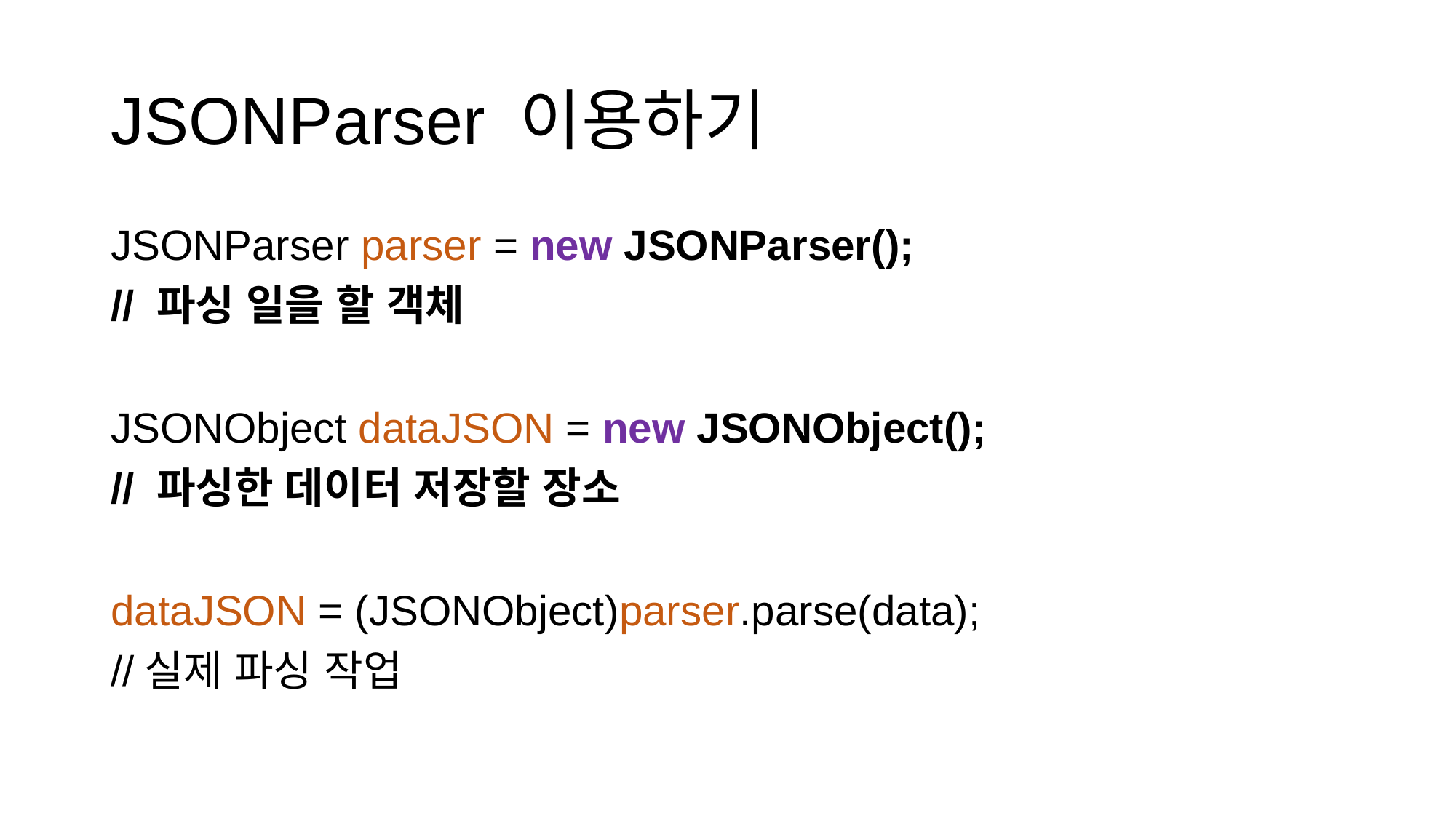

# JSONParser 이용하기
JSONParser parser = new JSONParser();
// 파싱 일을 할 객체

JSONObject dataJSON = new JSONObject();
// 파싱한 데이터 저장할 장소

dataJSON = (JSONObject)parser.parse(data);
//실제 파싱 작업